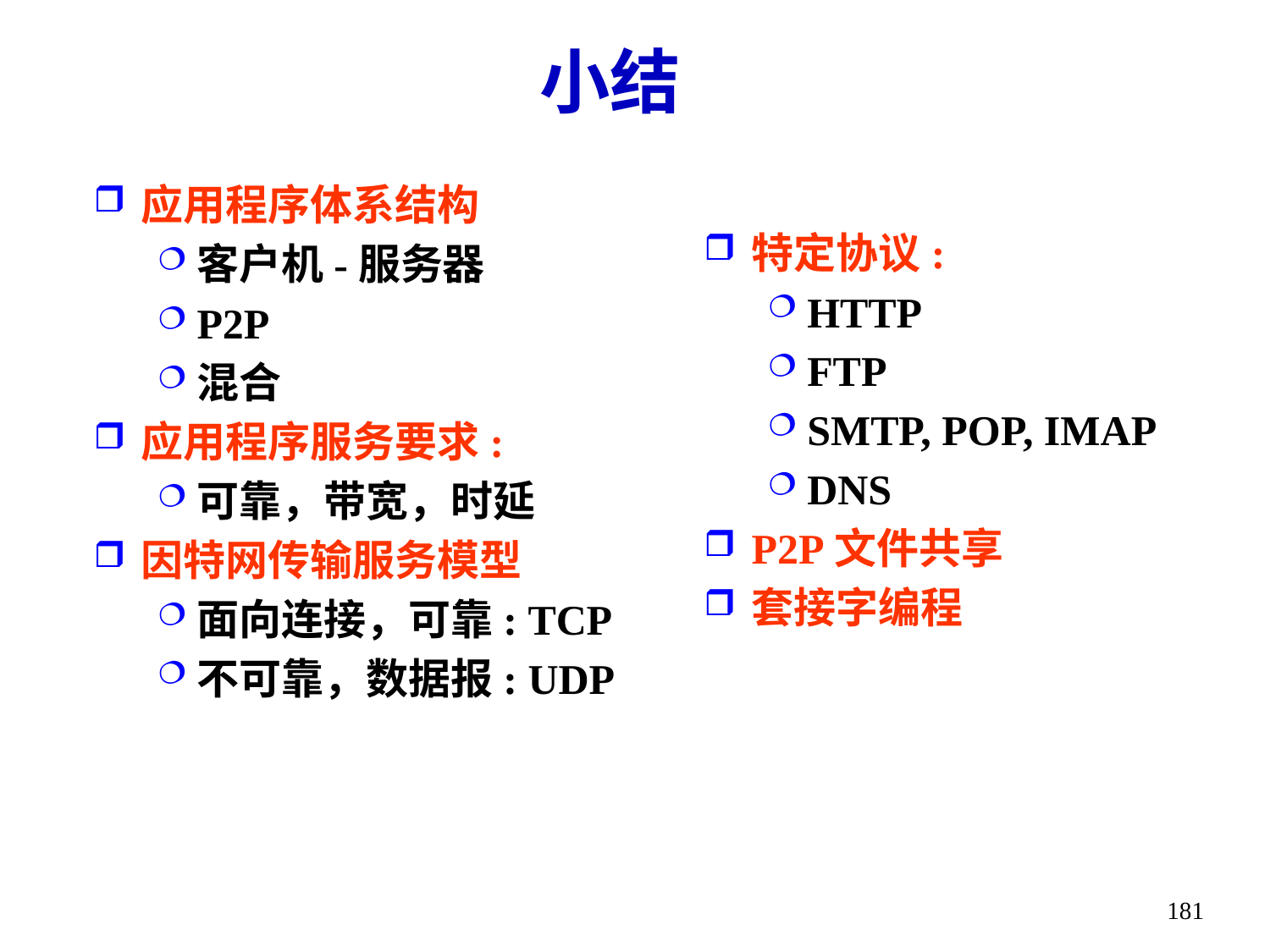

# 小结
应用程序体系结构
客户机-服务器
P2P
混合
应用程序服务要求:
可靠，带宽，时延
因特网传输服务模型
面向连接，可靠: TCP
不可靠，数据报: UDP
特定协议:
HTTP
FTP
SMTP, POP, IMAP
DNS
P2P文件共享
套接字编程
181